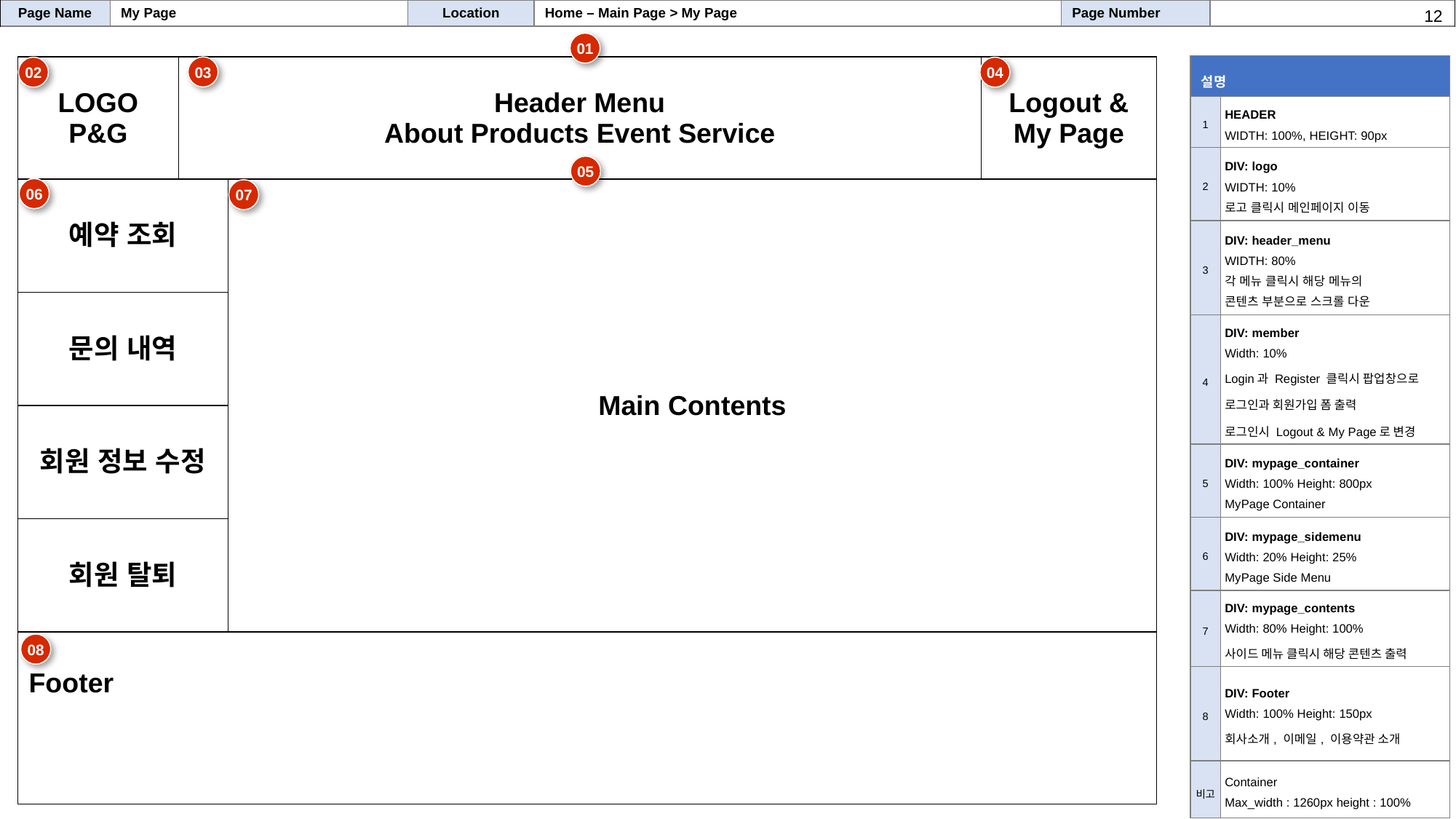

| Page Name | My Page | Location | Home – Main Page > My Page | Page Number |  |
| --- | --- | --- | --- | --- | --- |
12
01
| 설명 |  |
| --- | --- |
| 1 | HEADER WIDTH: 100%, HEIGHT: 90px |
| 2 | DIV: logo WIDTH: 10% 로고 클릭시 메인페이지 이동 |
| 3 | DIV: header\_menu WIDTH: 80% 각 메뉴 클릭시 해당 메뉴의 콘텐츠 부분으로 스크롤 다운 |
| 4 | DIV: member Width: 10% Login과 Register 클릭시 팝업창으로 로그인과 회원가입 폼 출력 로그인시 Logout & My Page로 변경 |
| 5 | DIV: mypage\_container Width: 100% Height: 800px MyPage Container |
| 6 | DIV: mypage\_sidemenu Width: 20% Height: 25% MyPage Side Menu |
| 7 | DIV: mypage\_contents Width: 80% Height: 100% 사이드 메뉴 클릭시 해당 콘텐츠 출력 |
| 8 | DIV: Footer Width: 100% Height: 150px 회사소개, 이메일, 이용약관 소개 |
| 비고 | Container Max\_width : 1260px height : 100% |
| LOGO P&G | Header Menu About Products Event Service |  | Logout & My Page |
| --- | --- | --- | --- |
| 예약 조회 |  | Main Contents |  |
| 문의 내역 |  |  |  |
| 회원 정보 수정 |  |  |  |
| 회원 탈퇴 |  |  |  |
| Footer |  |  |  |
03
04
02

05
06
07
08